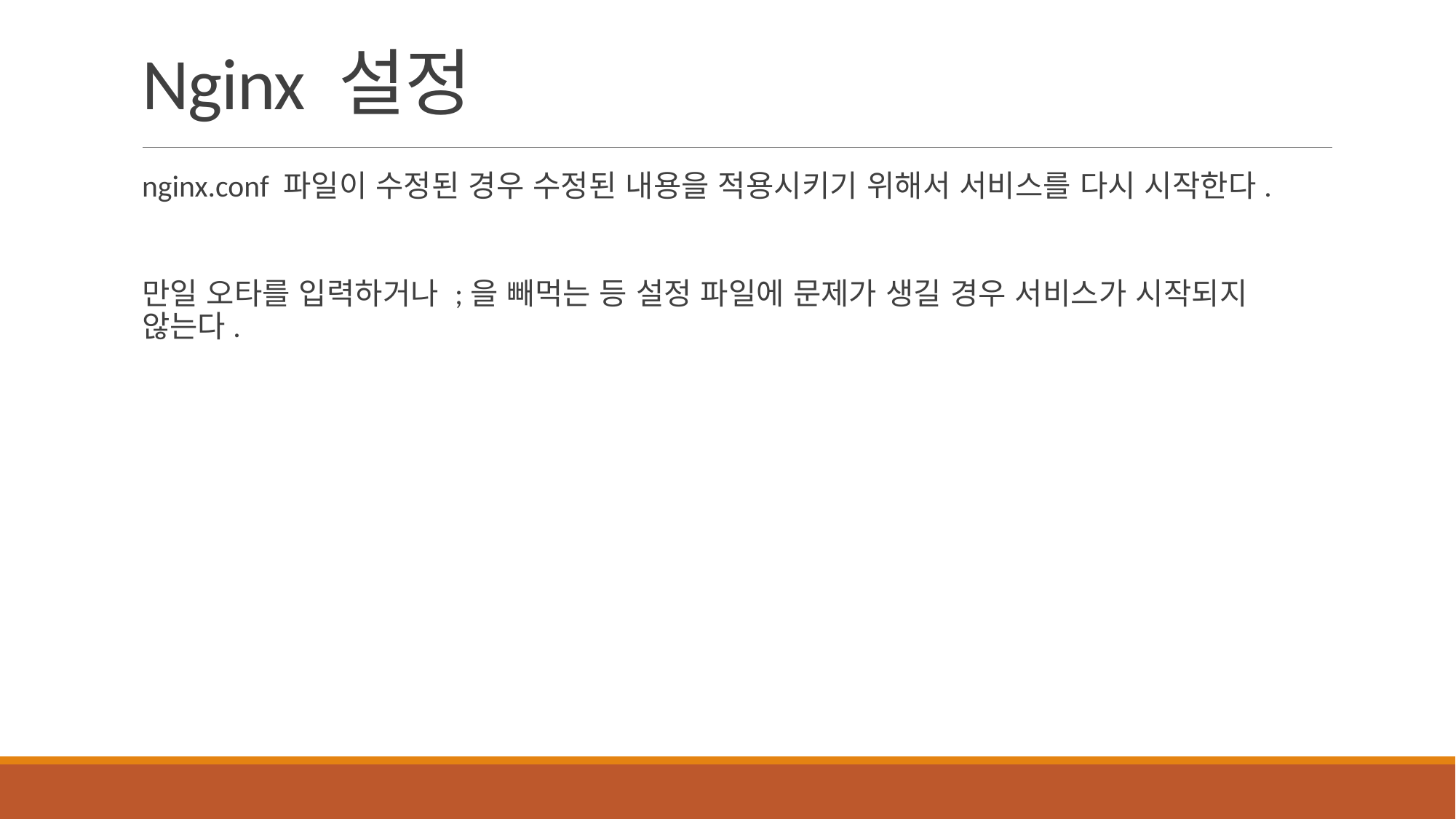

# Nginx 설정
nginx.conf 파일이 수정된 경우 수정된 내용을 적용시키기 위해서 서비스를 다시 시작한다.

만일 오타를 입력하거나 ;을 빼먹는 등 설정 파일에 문제가 생길 경우 서비스가 시작되지 않는다.